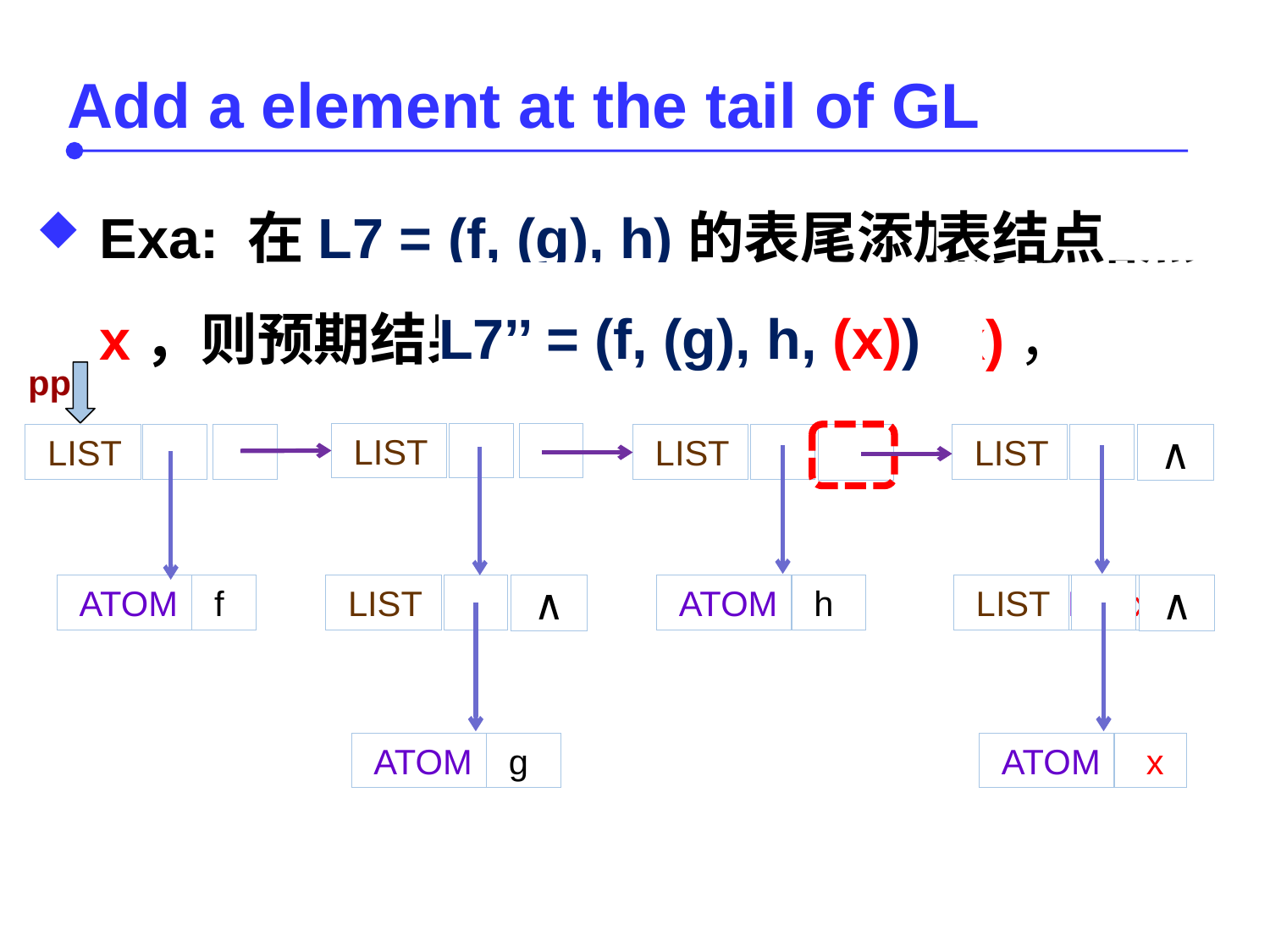

Add a element at the tail of GL

表结点(x)，
Exa: 在L7 = (f, (g), h)的表尾添加原子结点x，则预期结果为L7’ = (f, (g), h, x)
L7’’ = (f, (g), h, (x))
pp

 LIST

 LIST

 LIST

 ∧
 ATOM
 f
 LIST

 ∧
 ATOM
 h
 ATOM
 g

 LIST

 ∧

 LIST

 ∧
 ATOM
  x
 ATOM
 x